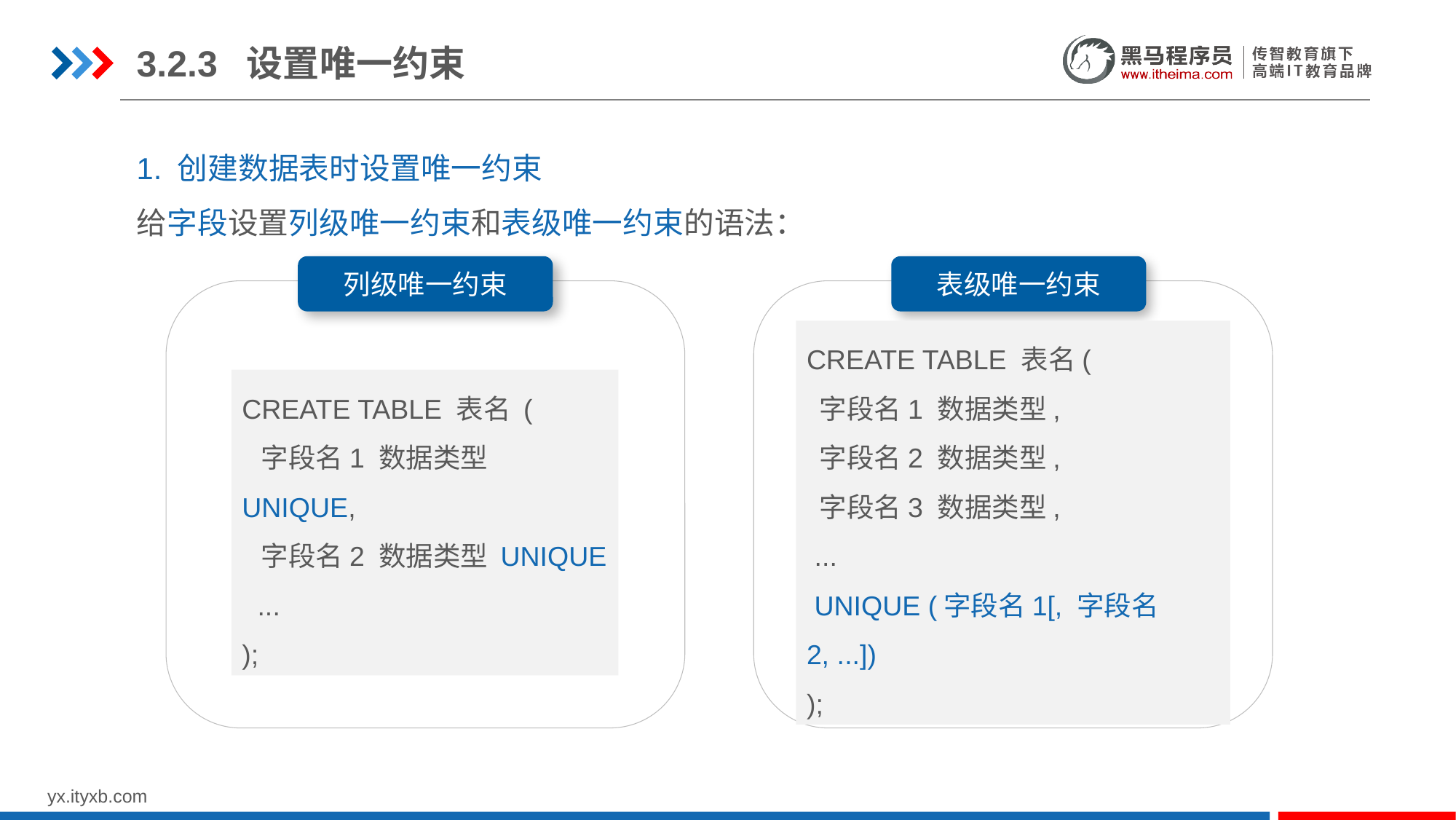

3.2.3  设置唯一约束
1. 创建数据表时设置唯一约束
给字段设置列级唯一约束和表级唯一约束的语法：

列级唯一约束
表级唯一约束

CREATE TABLE 表名(
 字段名1 数据类型,
 字段名2 数据类型,
 字段名3 数据类型,
 ...
 UNIQUE (字段名1[, 字段名2, ...])
);
CREATE TABLE 表名 (
  字段名1 数据类型 UNIQUE,
  字段名2 数据类型 UNIQUE
  ...
);